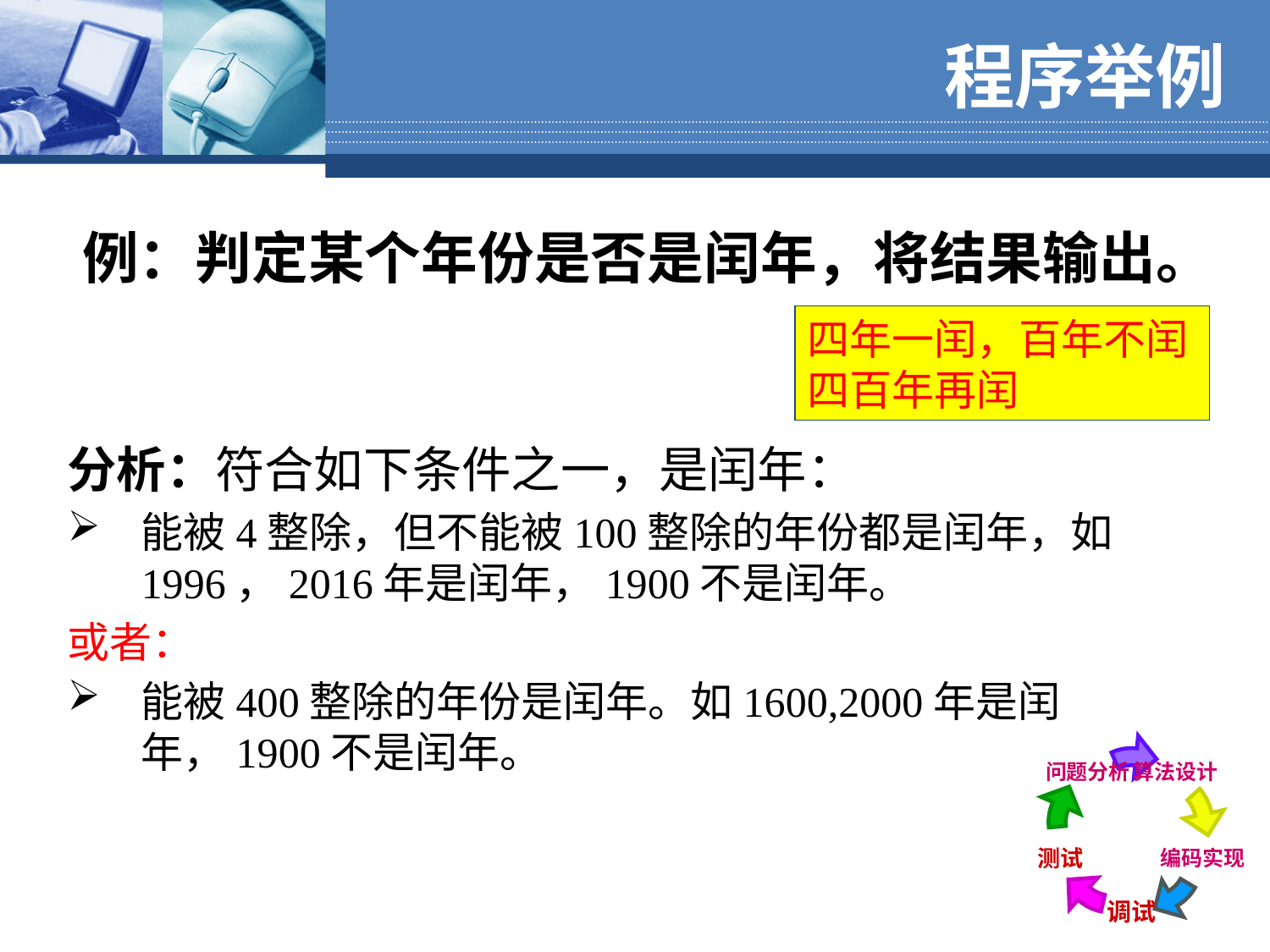

程序举例
例：判定某个年份是否是闰年，将结果输出。
四年一闰，百年不闰
四百年再闰
分析：符合如下条件之一，是闰年：
能被4整除，但不能被100整除的年份都是闰年，如1996，2016年是闰年，1900不是闰年。
或者：
能被400整除的年份是闰年。如1600,2000年是闰年，1900不是闰年。

问题分析
算法设计

测试
编码实现
调试